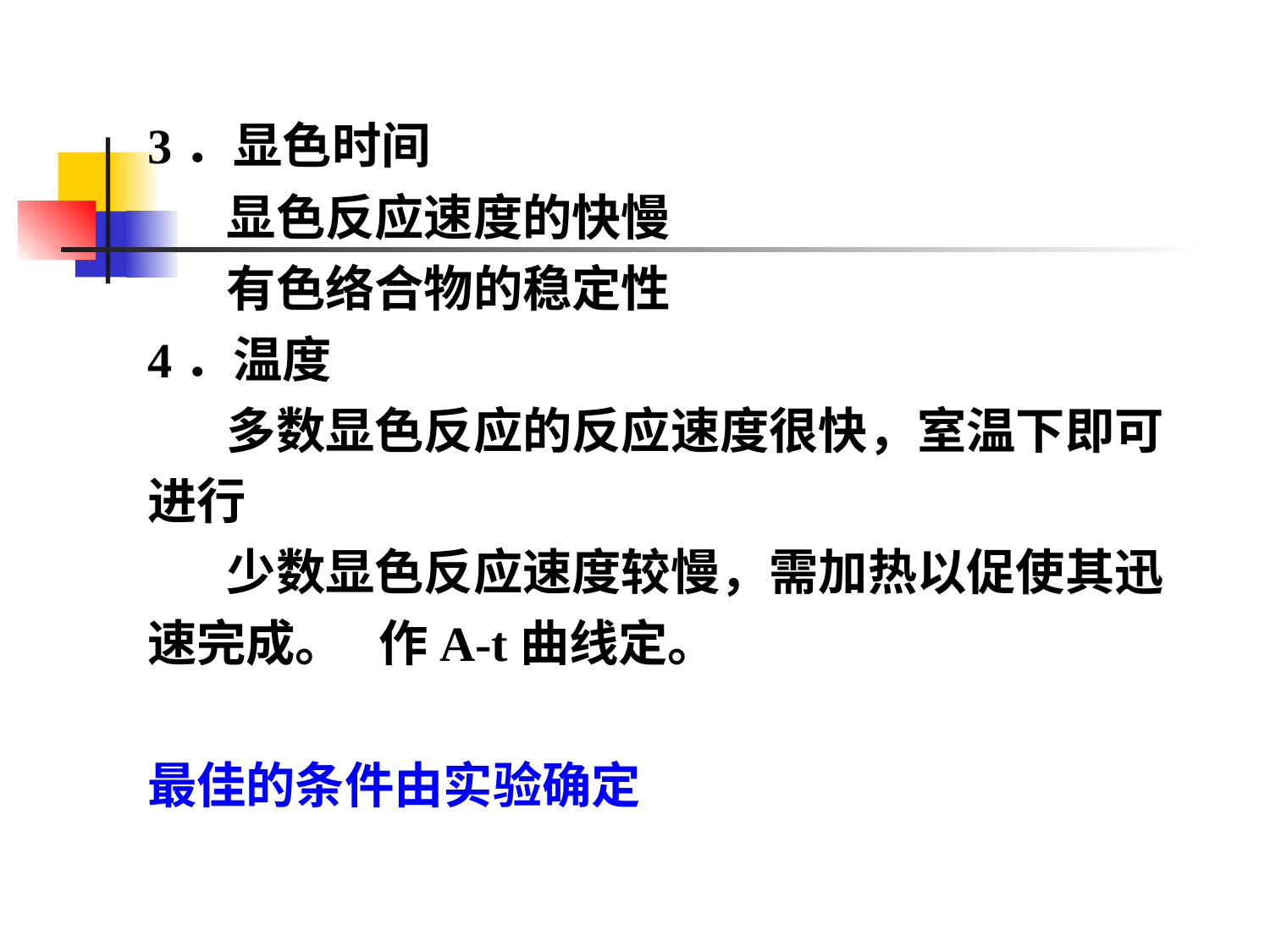

3．显色时间
      显色反应速度的快慢
      有色络合物的稳定性
4．温度
      多数显色反应的反应速度很快，室温下即可进行
      少数显色反应速度较慢，需加热以促使其迅速完成。   作A-t曲线定。

最佳的条件由实验确定